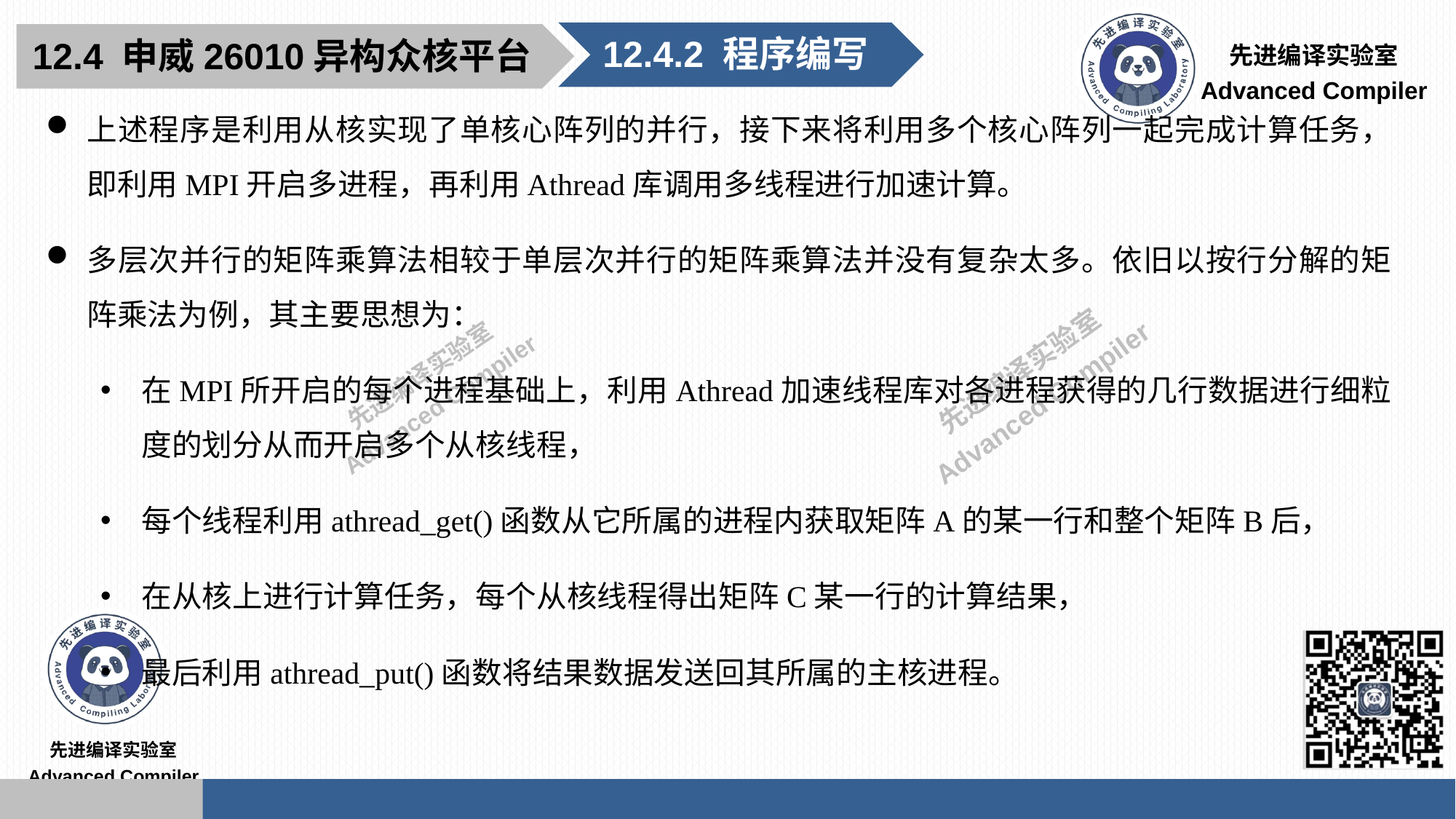

12.4.2 程序编写

12.4 申威26010异构众核平台
上述程序是利用从核实现了单核心阵列的并行，接下来将利用多个核心阵列一起完成计算任务，即利用MPI开启多进程，再利用Athread库调用多线程进行加速计算。
多层次并行的矩阵乘算法相较于单层次并行的矩阵乘算法并没有复杂太多。依旧以按行分解的矩阵乘法为例，其主要思想为：
在MPI所开启的每个进程基础上，利用Athread加速线程库对各进程获得的几行数据进行细粒度的划分从而开启多个从核线程，
每个线程利用athread_get()函数从它所属的进程内获取矩阵A的某一行和整个矩阵B后，
在从核上进行计算任务，每个从核线程得出矩阵C某一行的计算结果，
最后利用athread_put()函数将结果数据发送回其所属的主核进程。